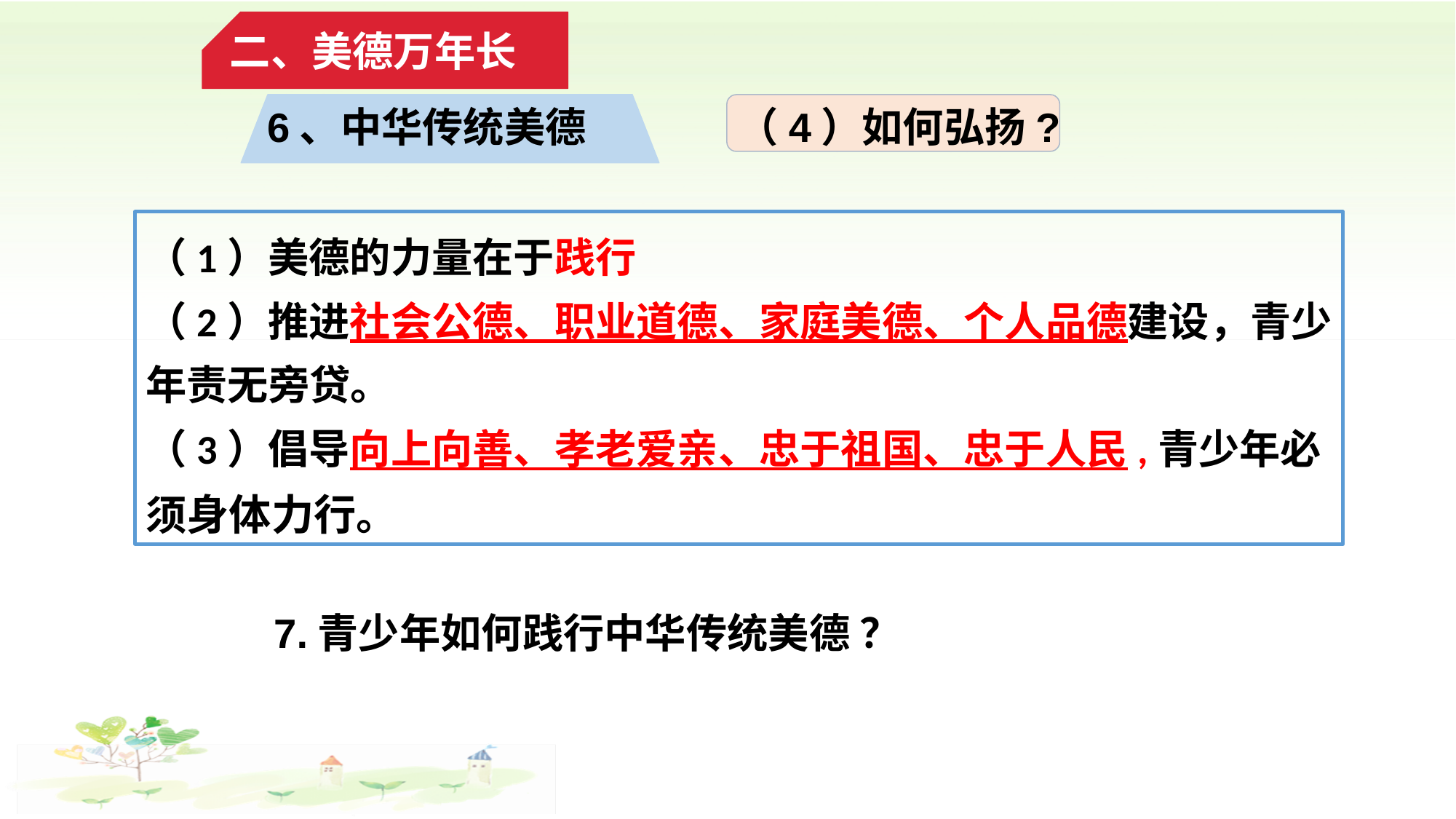

二、美德万年长
6、中华传统美德
（4）如何弘扬?
（1）美德的力量在于践行
（2）推进社会公德、职业道德、家庭美德、个人品德建设，青少年责无旁贷。
（3）倡导向上向善、孝老爱亲、忠于祖国、忠于人民,青少年必须身体力行。
7.青少年如何践行中华传统美德 ？